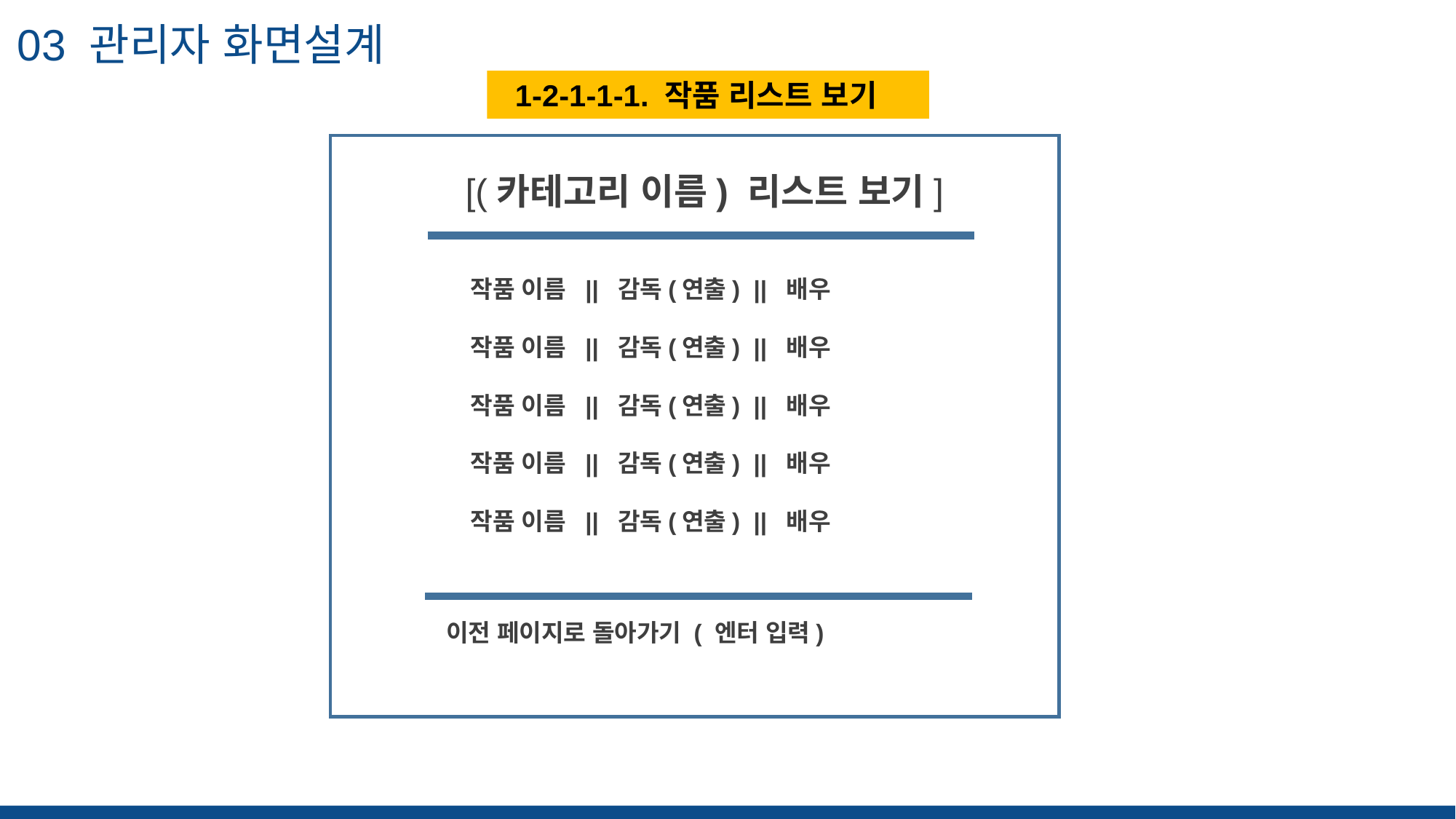

03 관리자 화면설계

 1-2-1-1-1. 작품 리스트 보기
“ 해당 슬라이드의 핵심 을 적어주세요 ”

 [(카테고리 이름) 리스트 보기]
작품 이름  ||  감독(연출)  ||  배우

작품 이름  ||  감독(연출)  ||  배우

작품 이름  ||  감독(연출)  ||  배우

작품 이름  ||  감독(연출)  ||  배우

작품 이름  ||  감독(연출)  ||  배우

이전 페이지로 돌아가기 ( 엔터 입력)